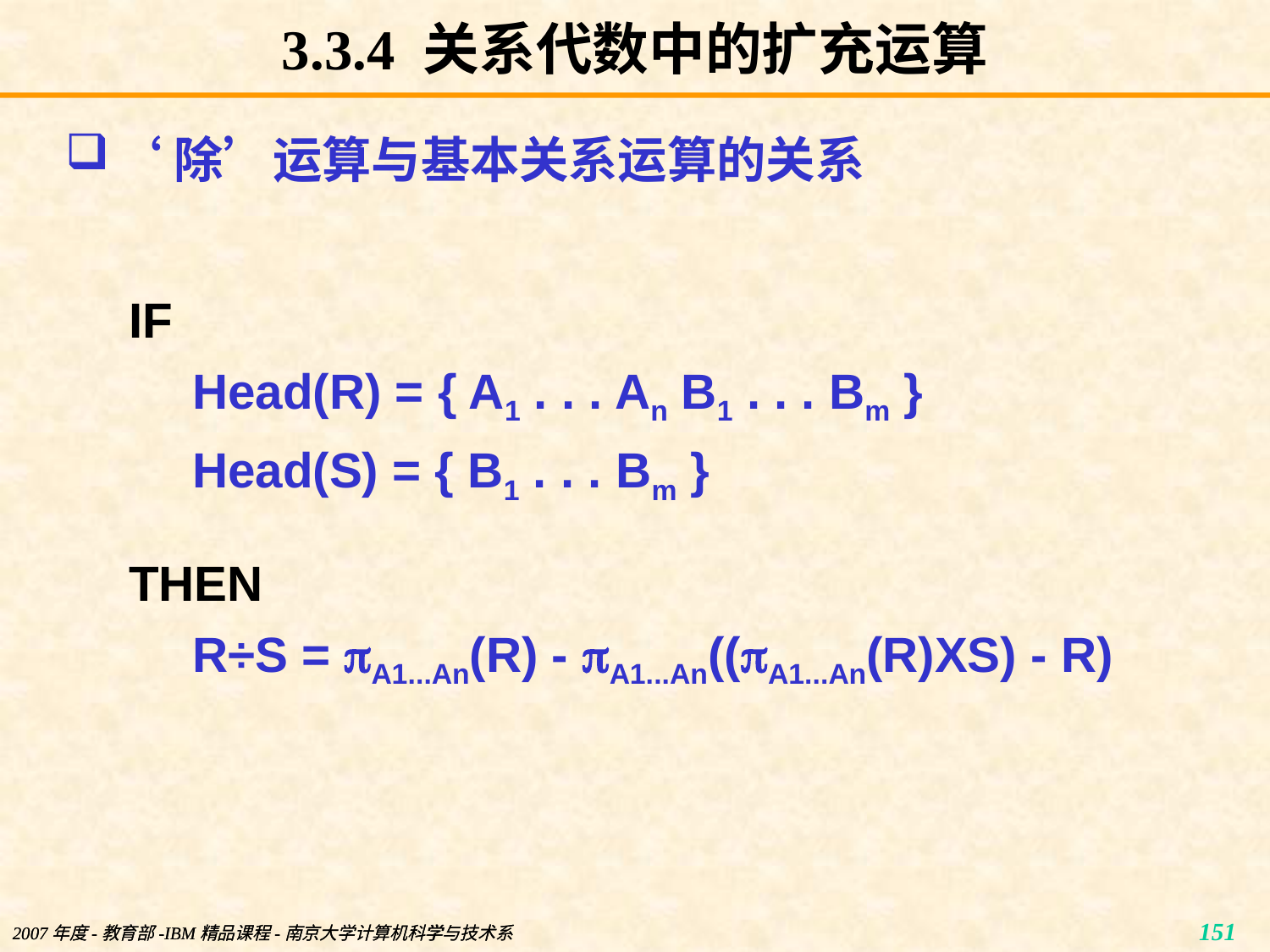

# 3.3.4 关系代数中的扩充运算
‘除’运算与基本关系运算的关系

IF
Head(R) = { A1 . . . An B1 . . . Bm }
Head(S) = { B1 . . . Bm }

THEN
R÷S = πA1...An(R) - πA1...An((πA1...An(R)XS) - R)
151
2007年度-教育部-IBM精品课程-南京大学计算机科学与技术系
2007年度-教育部-IBM精品课程-南京大学计算机科学与技术系